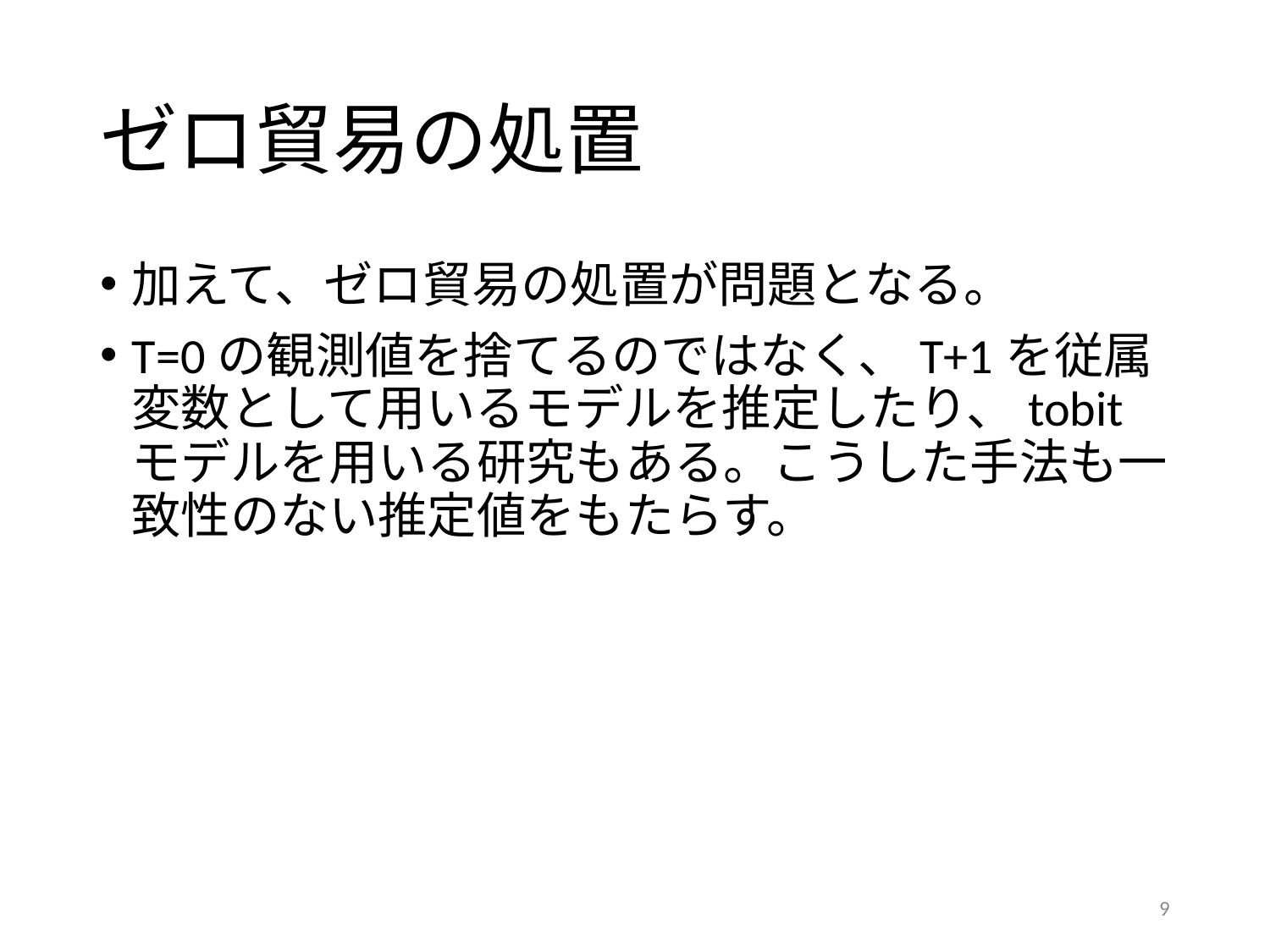

# ゼロ貿易の処置
加えて、ゼロ貿易の処置が問題となる。
T=0の観測値を捨てるのではなく、T+1を従属変数として用いるモデルを推定したり、tobitモデルを用いる研究もある。こうした手法も一致性のない推定値をもたらす。
9